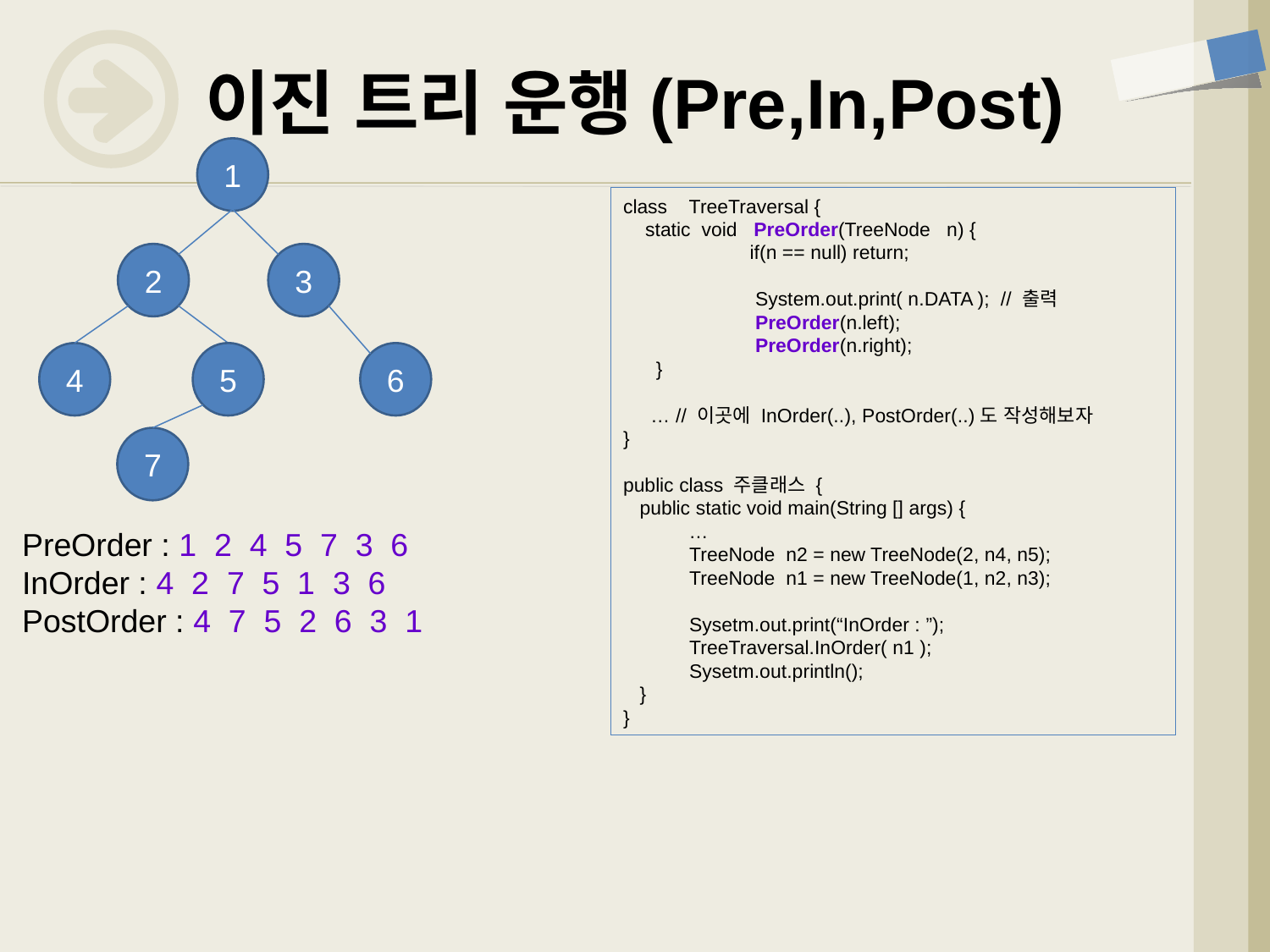

# 이진 트리 운행(Pre,In,Post)
1
2
3
4
5
6
7
class    TreeTraversal {
    static  void   PreOrder(TreeNode   n) {
                       if(n == null) return;

                        System.out.print( n.DATA );  // 출력
                        PreOrder(n.left);
                        PreOrder(n.right);
      }

     … // 이곳에 InOrder(..), PostOrder(..)도 작성해보자
}

public class 주클래스 {
   public static void main(String [] args) {
            …
            TreeNode  n2 = new TreeNode(2, n4, n5);
            TreeNode  n1 = new TreeNode(1, n2, n3);

            Sysetm.out.print(“InOrder : ”);
            TreeTraversal.InOrder( n1 );
            Sysetm.out.println();
   }
}
PreOrder : 1  2  4  5  7  3  6
InOrder : 4  2  7  5  1  3  6
PostOrder : 4  7  5  2  6  3  1